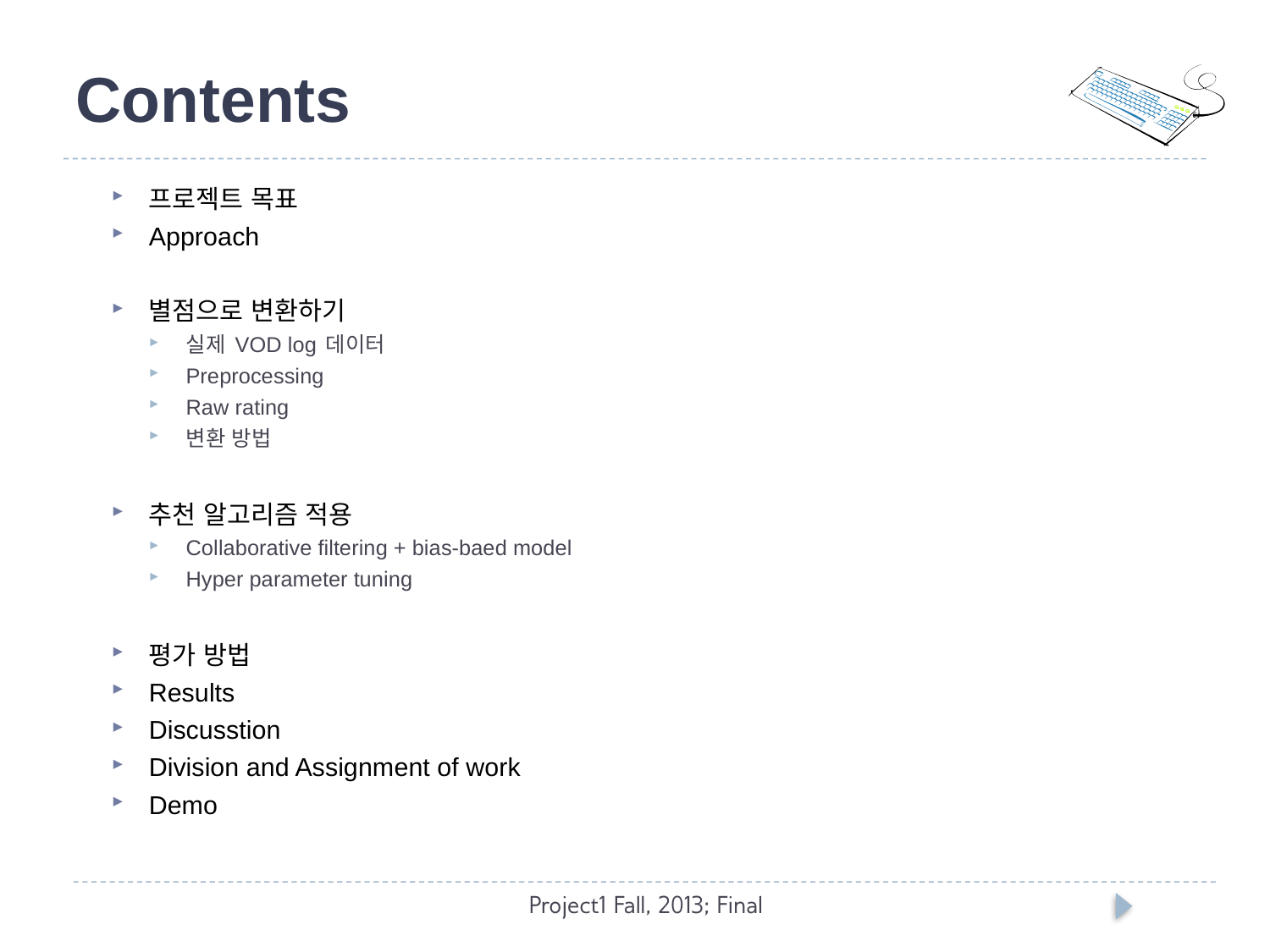

# Contents
프로젝트 목표
Approach

별점으로 변환하기
실제 VOD log 데이터
Preprocessing
Raw rating
변환 방법

추천 알고리즘 적용
Collaborative filtering + bias-baed model
Hyper parameter tuning

평가 방법
Results
Discusstion
Division and Assignment of work
Demo
Project1 Fall, 2013; Final